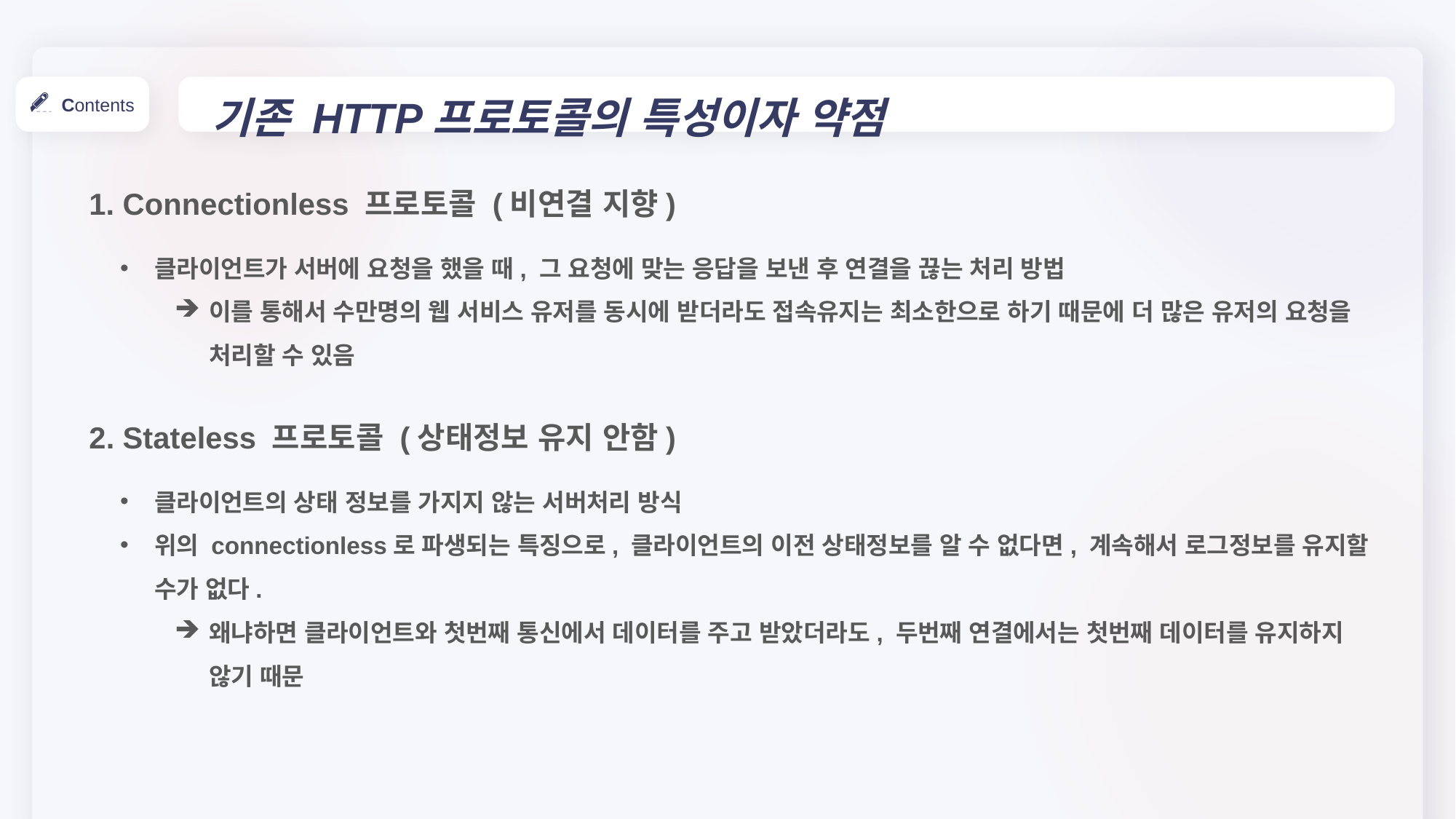

기존 HTTP프로토콜의 특성이자 약점
Contents

1. Connectionless 프로토콜 (비연결 지향)
클라이언트가 서버에 요청을 했을 때, 그 요청에 맞는 응답을 보낸 후 연결을 끊는 처리 방법
이를 통해서 수만명의 웹 서비스 유저를 동시에 받더라도 접속유지는 최소한으로 하기 때문에 더 많은 유저의 요청을 처리할 수 있음
2. Stateless 프로토콜 (상태정보 유지 안함)
클라이언트의 상태 정보를 가지지 않는 서버처리 방식
위의 connectionless로 파생되는 특징으로, 클라이언트의 이전 상태정보를 알 수 없다면, 계속해서 로그정보를 유지할 수가 없다.
왜냐하면 클라이언트와 첫번째 통신에서 데이터를 주고 받았더라도, 두번째 연결에서는 첫번째 데이터를 유지하지 않기 때문